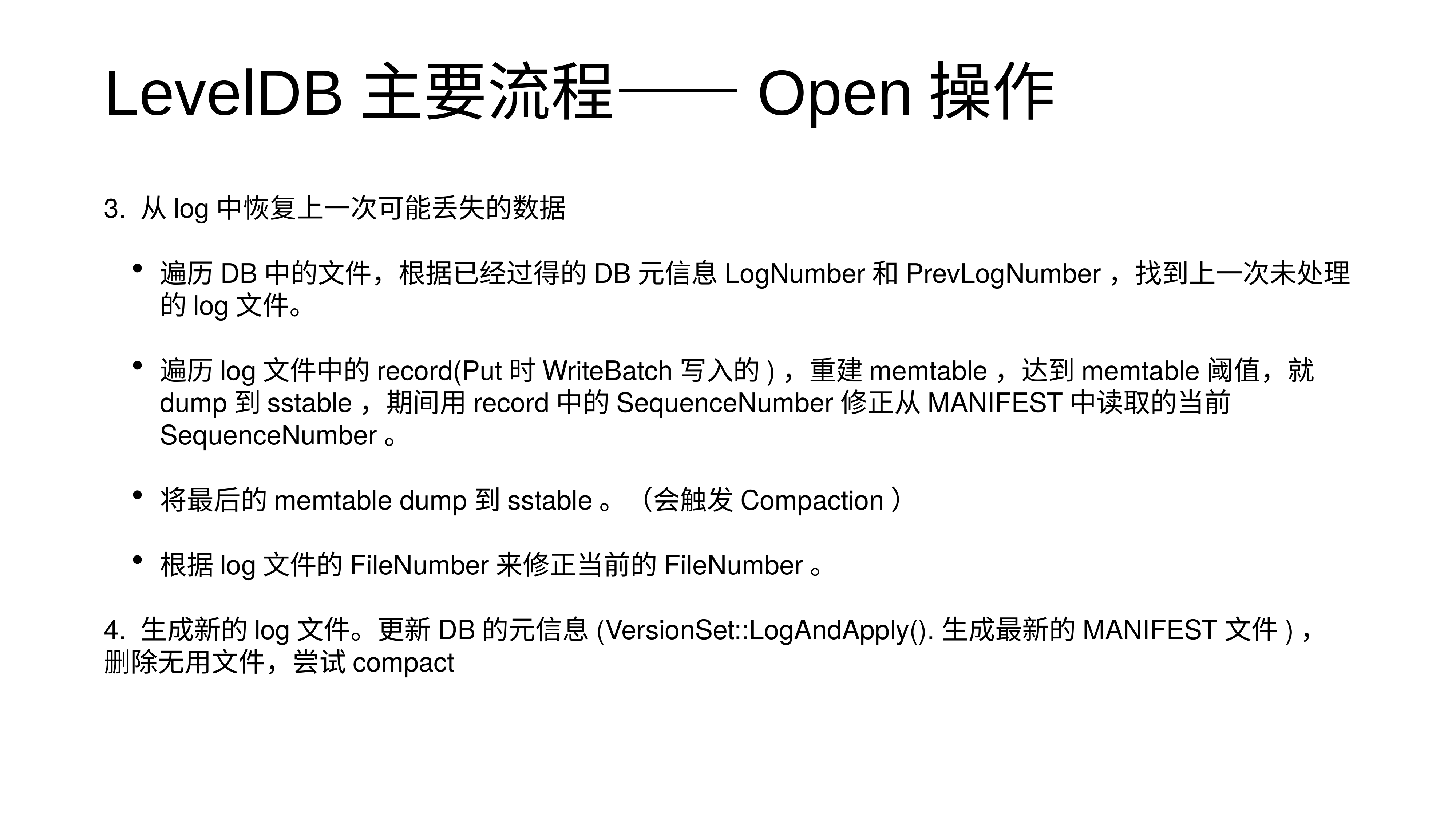

# LevelDB主要流程——Open操作
3. 从log中恢复上一次可能丢失的数据
遍历DB中的文件，根据已经过得的DB元信息LogNumber和PrevLogNumber，找到上一次未处理的log文件。
遍历log文件中的record(Put时WriteBatch写入的)，重建memtable，达到memtable阈值，就dump到sstable，期间用record中的SequenceNumber修正从MANIFEST中读取的当前SequenceNumber。
将最后的memtable dump到sstable。（会触发Compaction）
根据log文件的FileNumber来修正当前的FileNumber。
4. 生成新的log文件。更新DB的元信息(VersionSet::LogAndApply().生成最新的MANIFEST文件)，删除无用文件，尝试compact